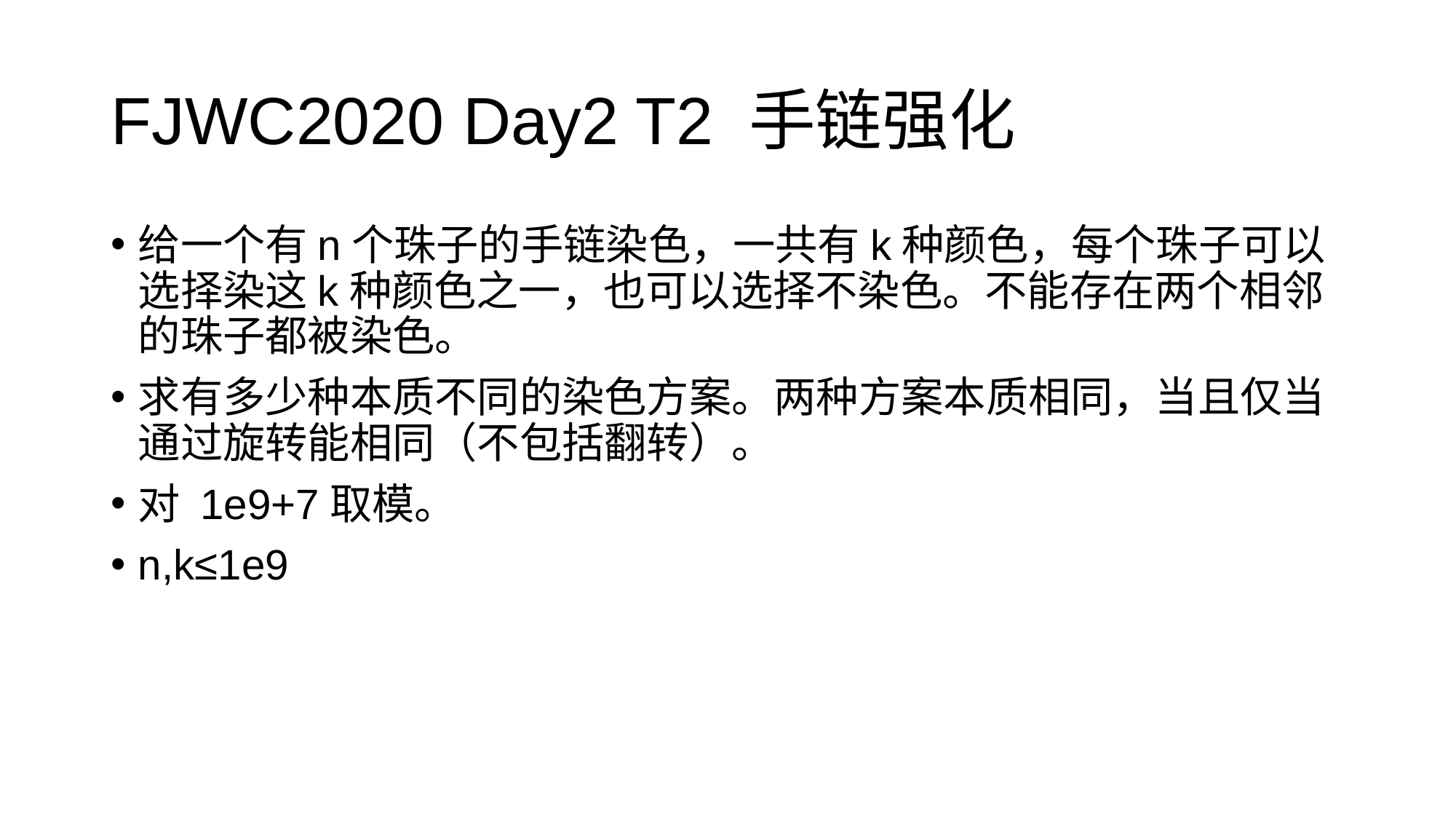

# FJWC2020 Day2 T2 手链强化
给一个有n个珠子的手链染色，一共有k种颜色，每个珠子可以选择染这k种颜色之一，也可以选择不染色。不能存在两个相邻的珠子都被染色。
求有多少种本质不同的染色方案。两种方案本质相同，当且仅当通过旋转能相同（不包括翻转）。
对 1e9+7取模。
n,k≤1e9